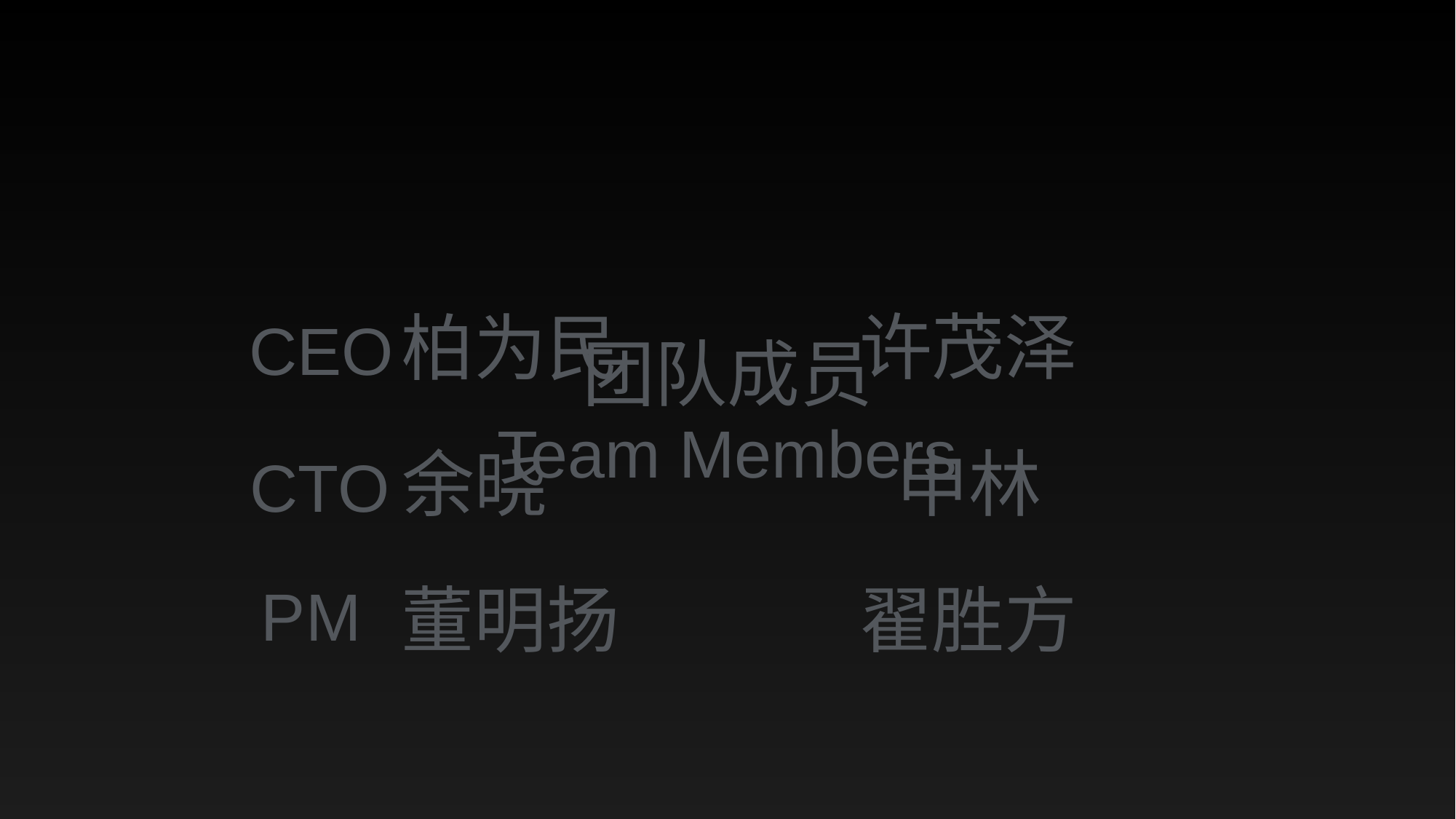

许茂泽
申林
翟胜方
柏为民
CEO
余晓
CTO
PM
董明扬
团队成员
Team Members